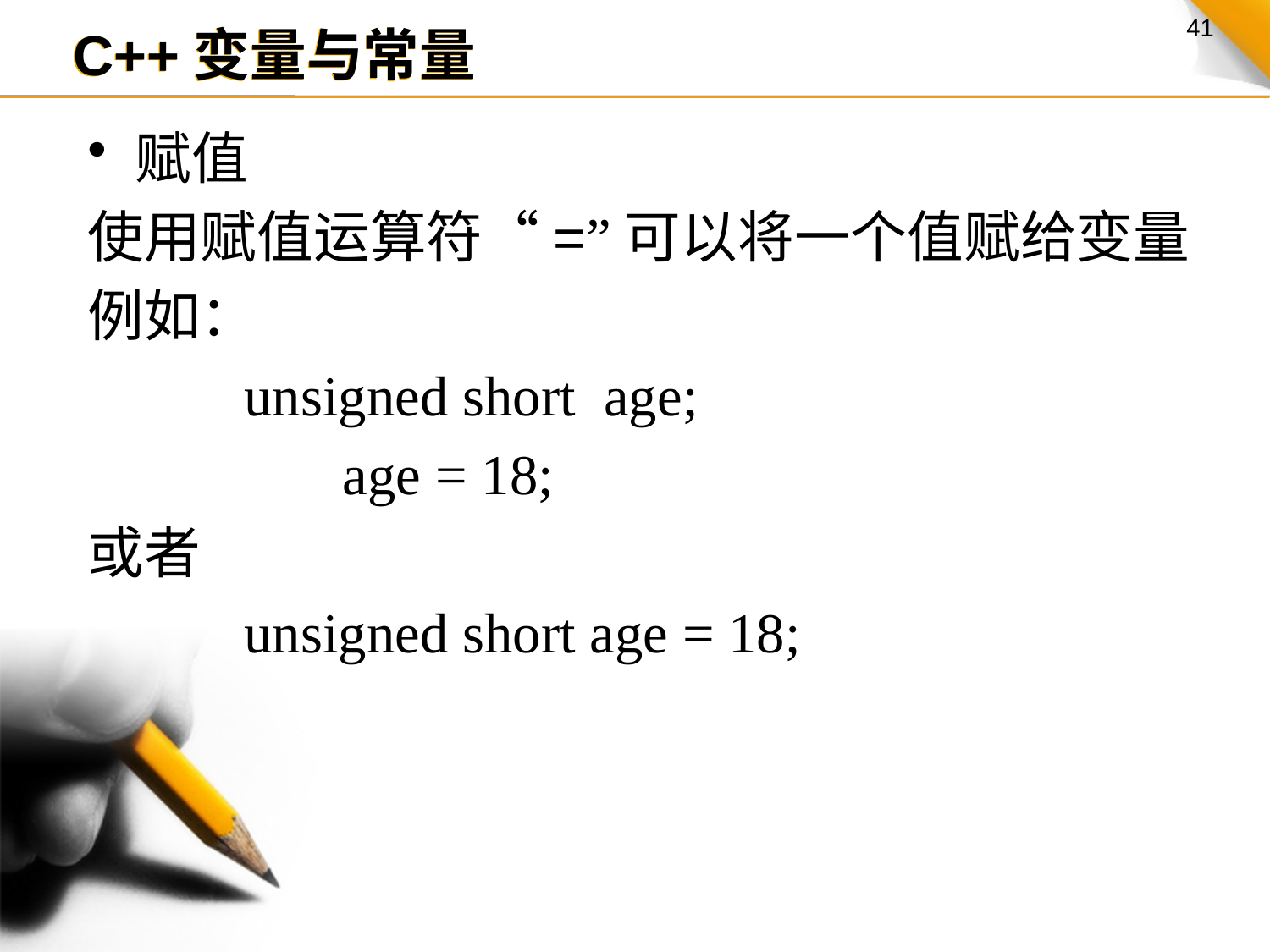

C++变量与常量
赋值
使用赋值运算符“=”可以将一个值赋给变量
例如：
          unsigned short  age;
                  age = 18;
或者
          unsigned short age = 18;